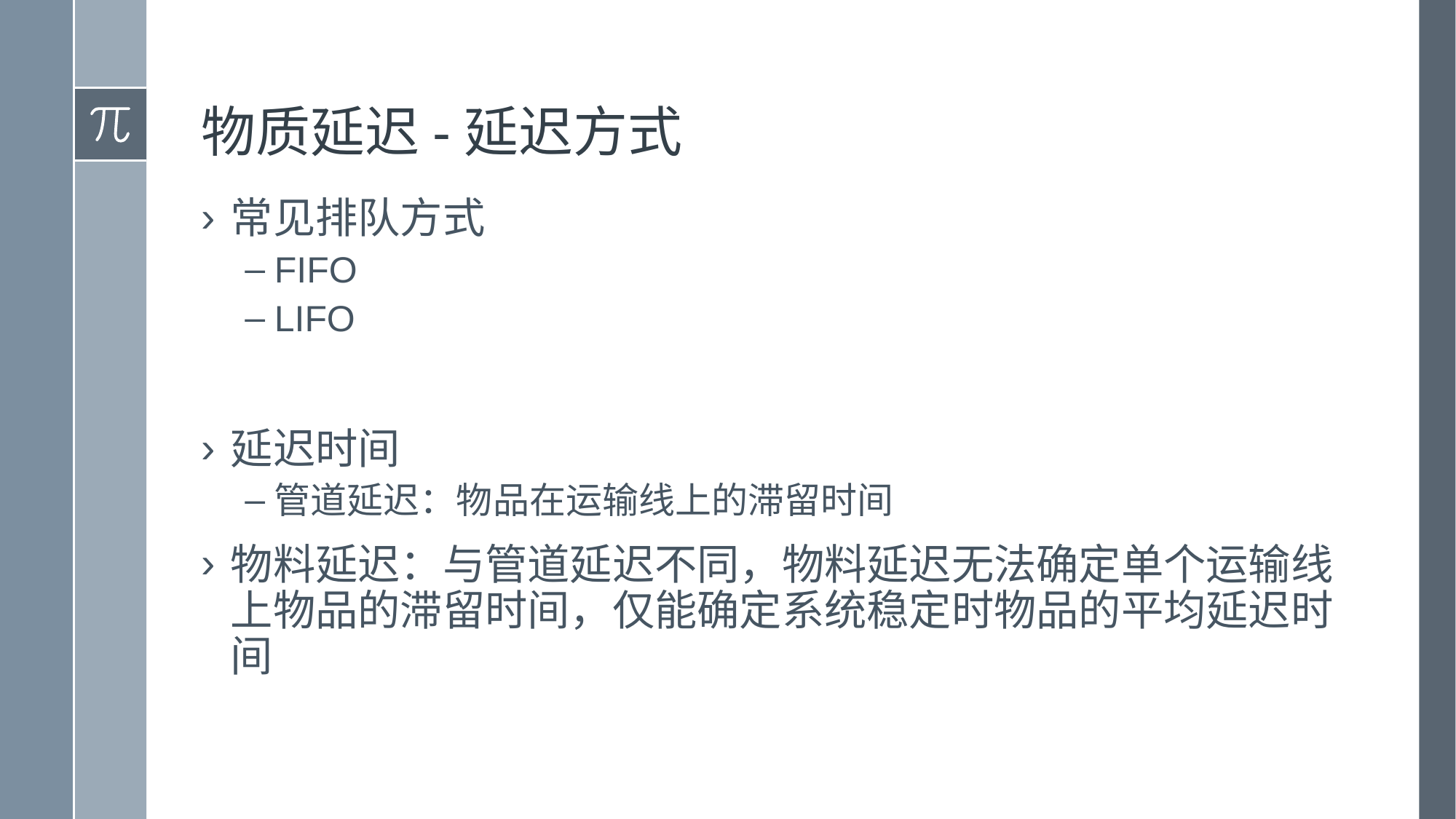

# 物质延迟-延迟方式
常见排队方式
FIFO
LIFO

延迟时间
管道延迟：物品在运输线上的滞留时间
物料延迟：与管道延迟不同，物料延迟无法确定单个运输线上物品的滞留时间，仅能确定系统稳定时物品的平均延迟时间